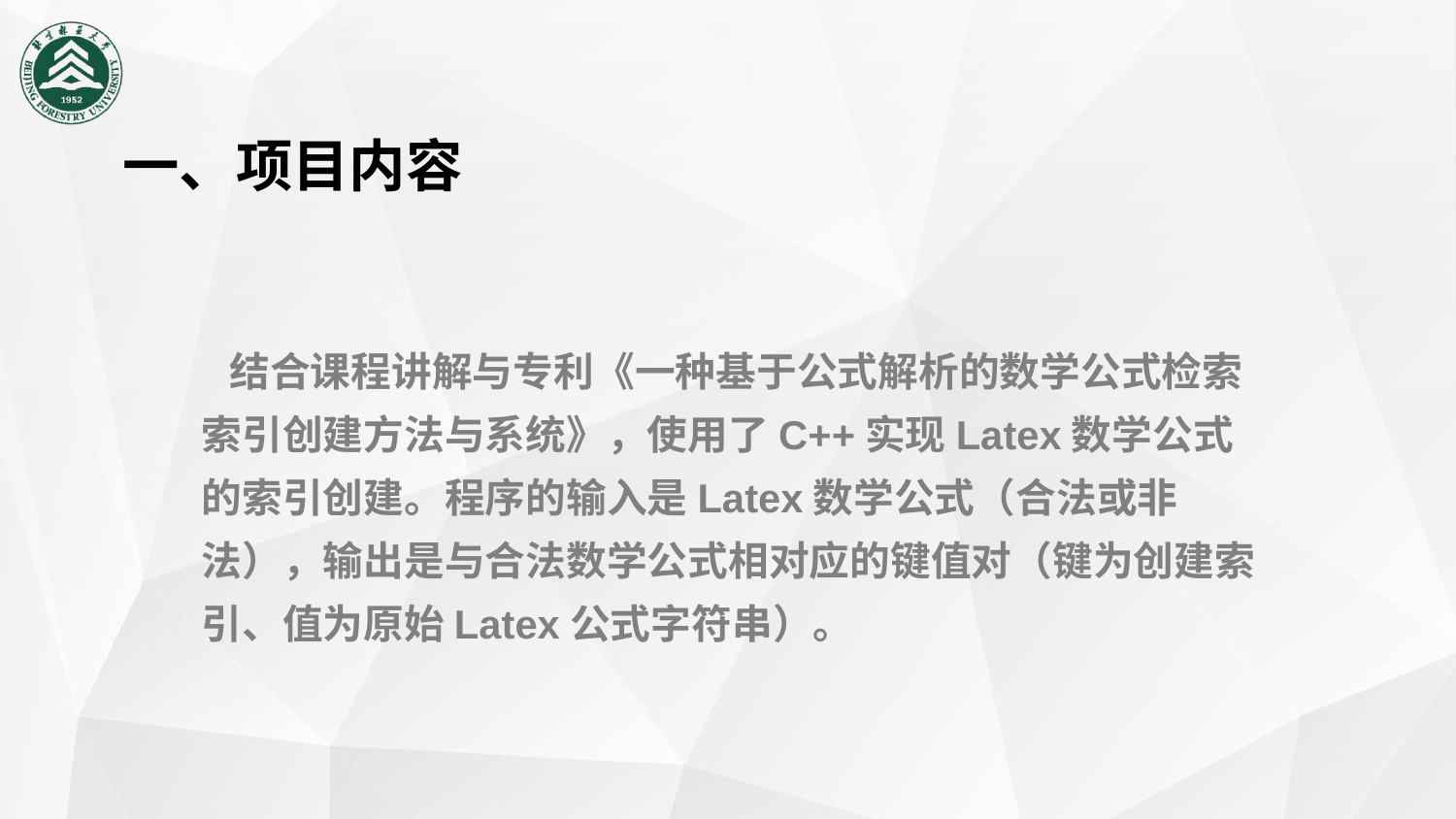

一、项目内容
  结合课程讲解与专利《一种基于公式解析的数学公式检索索引创建方法与系统》，使用了C++实现Latex数学公式的索引创建。程序的输入是Latex数学公式（合法或非法），输出是与合法数学公式相对应的键值对（键为创建索引、值为原始Latex公式字符串）。